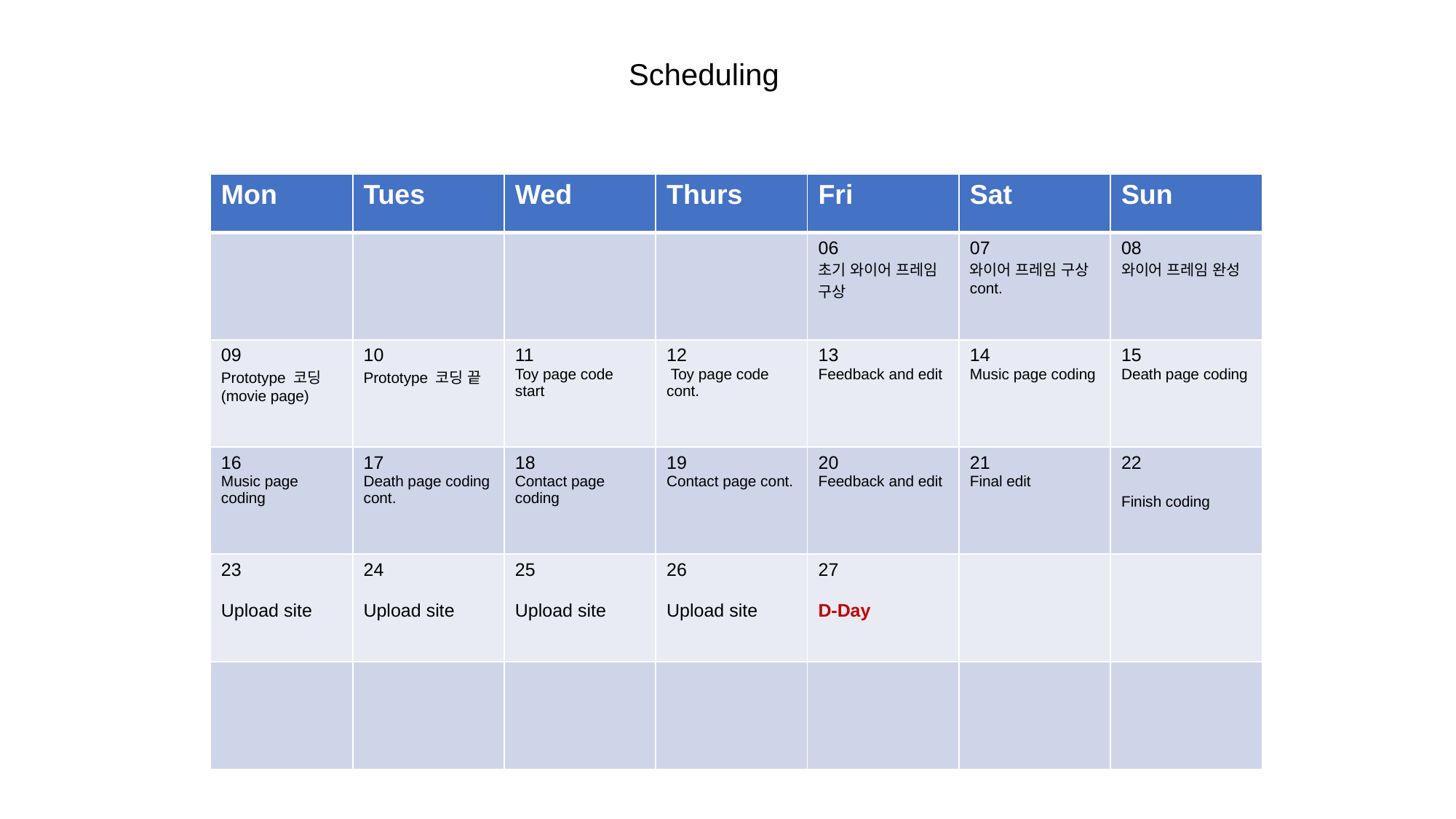

Scheduling
| Mon | Tues | Wed | Thurs | Fri | Sat | Sun |
| --- | --- | --- | --- | --- | --- | --- |
|  |  |  |  | 06 초기 와이어 프레임 구상 | 07 와이어 프레임 구상 cont. | 08 와이어 프레임 완성 |
| 09 Prototype 코딩 (movie page) | 10 Prototype 코딩 끝 | 11 Toy page code start | 12 Toy page code cont. | 13 Feedback and edit | 14 Music page coding | 15 Death page coding |
| 16 Music page coding | 17 Death page coding cont. | 18 Contact page coding | 19 Contact page cont. | 20 Feedback and edit | 21 Final edit | 22 Finish coding |
| 23 Upload site | 24 Upload site | 25 Upload site | 26 Upload site | 27 D-Day |  |  |
|  |  |  |  |  |  |  |